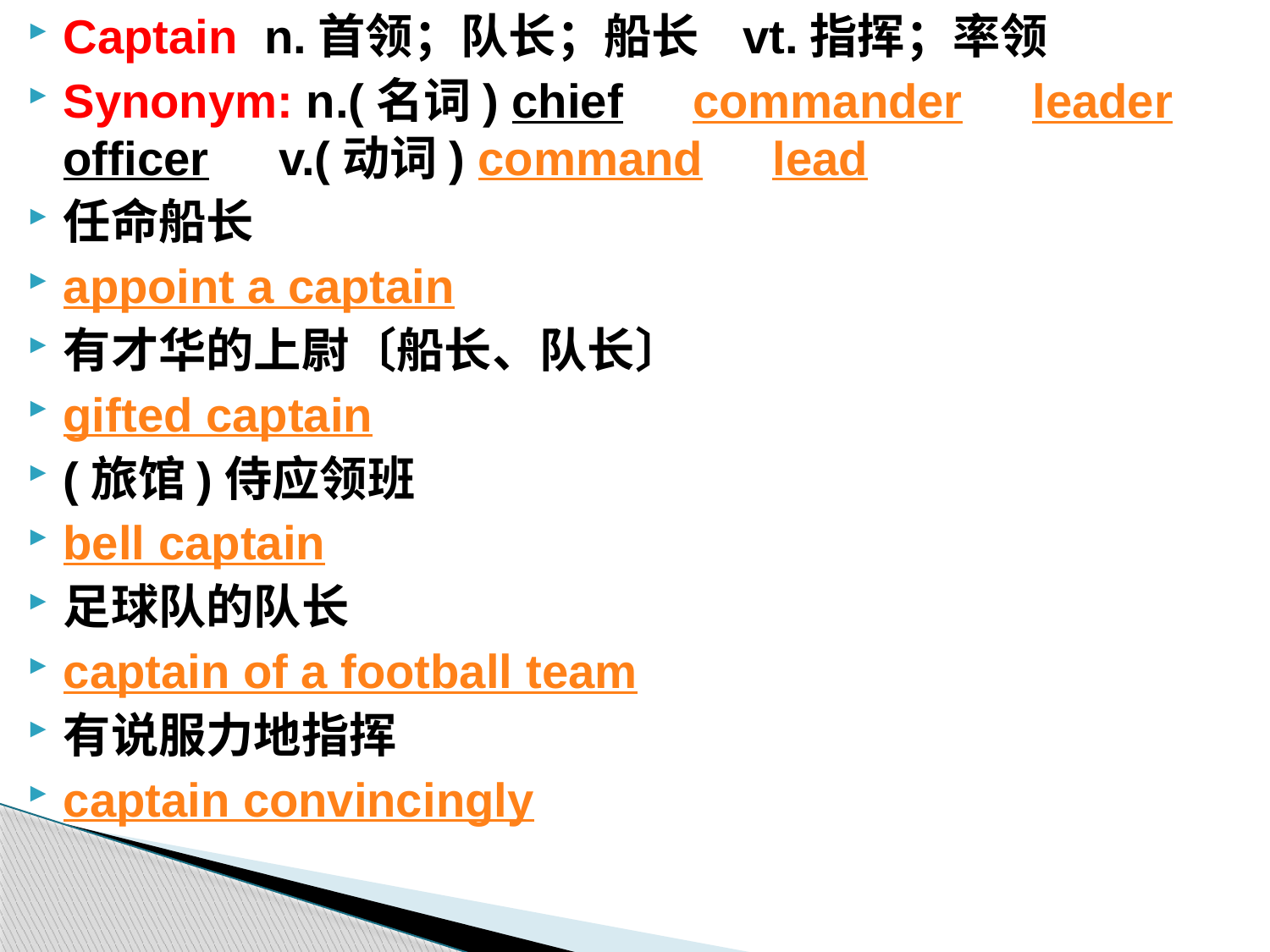

Captain  n.首领；队长；船长   vt.指挥；率领
Synonym: n.(名词) chief　 commander　 leader　 officer　 v.(动词) command　 lead
任命船长
appoint a captain
有才华的上尉〔船长、队长〕
gifted captain
(旅馆)侍应领班
bell captain
足球队的队长
captain of a football team
有说服力地指挥
captain convincingly